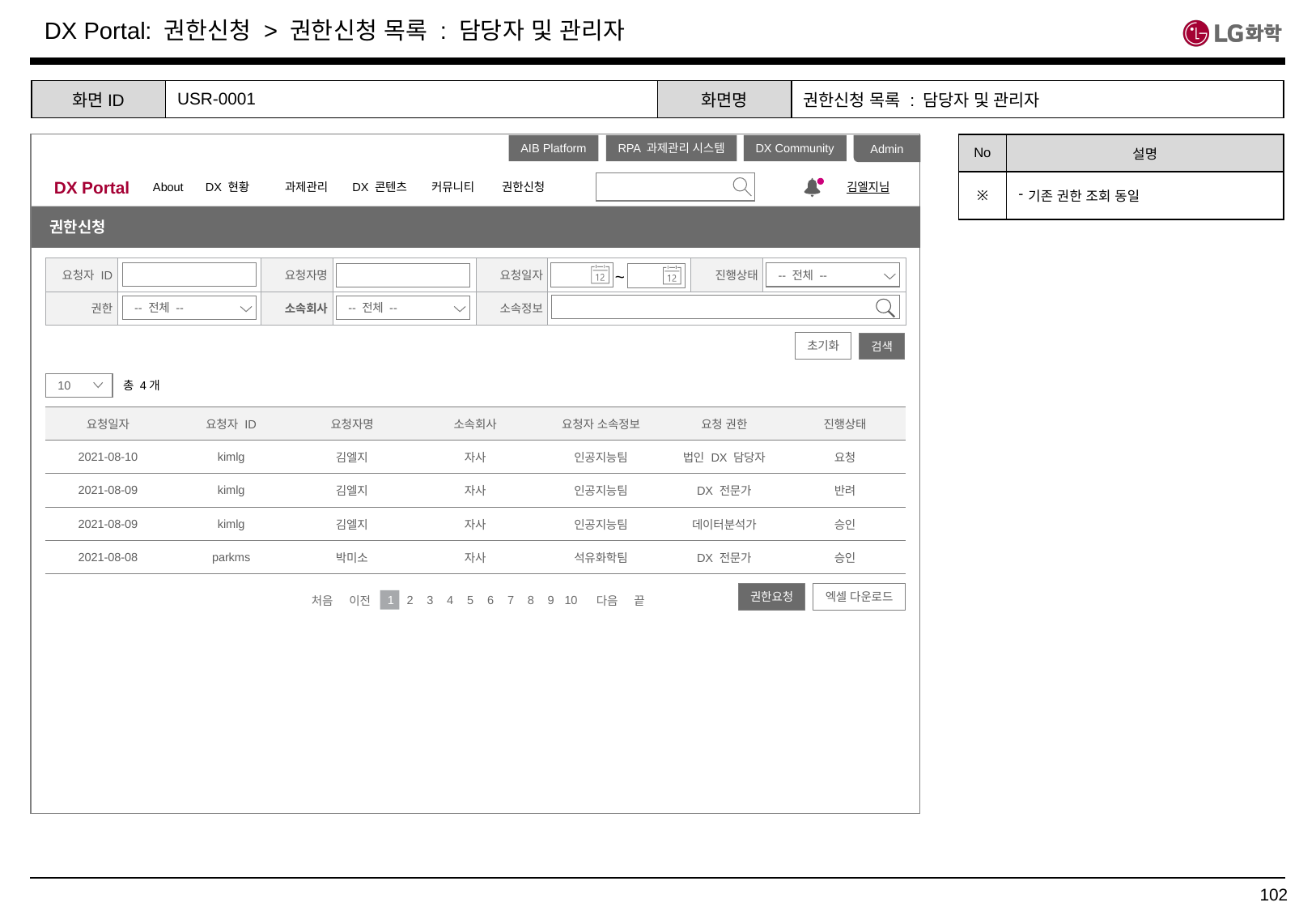

: 권한신청 > 권한신청 목록 : 담당자 및 관리자
| 화면ID | USR-0001 | 화면명 | 권한신청 목록 : 담당자 및 관리자 |
| --- | --- | --- | --- |

| No | 설명 |
| --- | --- |
| ※ | 기존 권한 조회 동일 |

Admin
DX Portal

About
DX 현황
과제관리
DX 콘텐츠
커뮤니티
권한신청
김엘지님

AIB Platform
RPA 과제관리 시스템
DX Community

권한신청
| 요청자 ID |  | 요청자명 |  | 요청일자 |  | 진행상태 |  |
| --- | --- | --- | --- | --- | --- | --- | --- |
| 권한 |  | 소속회사 |  | 소속정보 |  |  |  |
~

-- 전체 --

-- 전체 --

-- 전체 --

초기화
검색
총 4개
10

| 요청일자 | 요청자 ID | 요청자명 | 소속회사 | 요청자 소속정보 | 요청 권한 | 진행상태 |
| --- | --- | --- | --- | --- | --- | --- |
| 2021-08-10 | kimlg | 김엘지 | 자사 | 인공지능팀 | 법인 DX 담당자 | 요청 |
| 2021-08-09 | kimlg | 김엘지 | 자사 | 인공지능팀 | DX 전문가 | 반려 |
| 2021-08-09 | kimlg | 김엘지 | 자사 | 인공지능팀 | 데이터분석가 | 승인 |
| 2021-08-08 | parkms | 박미소 | 자사 | 석유화학팀 | DX 전문가 | 승인 |
권한요청
엑셀 다운로드
처음     이전
다음     끝
1
2
3
4
5
6
7
8
9
10